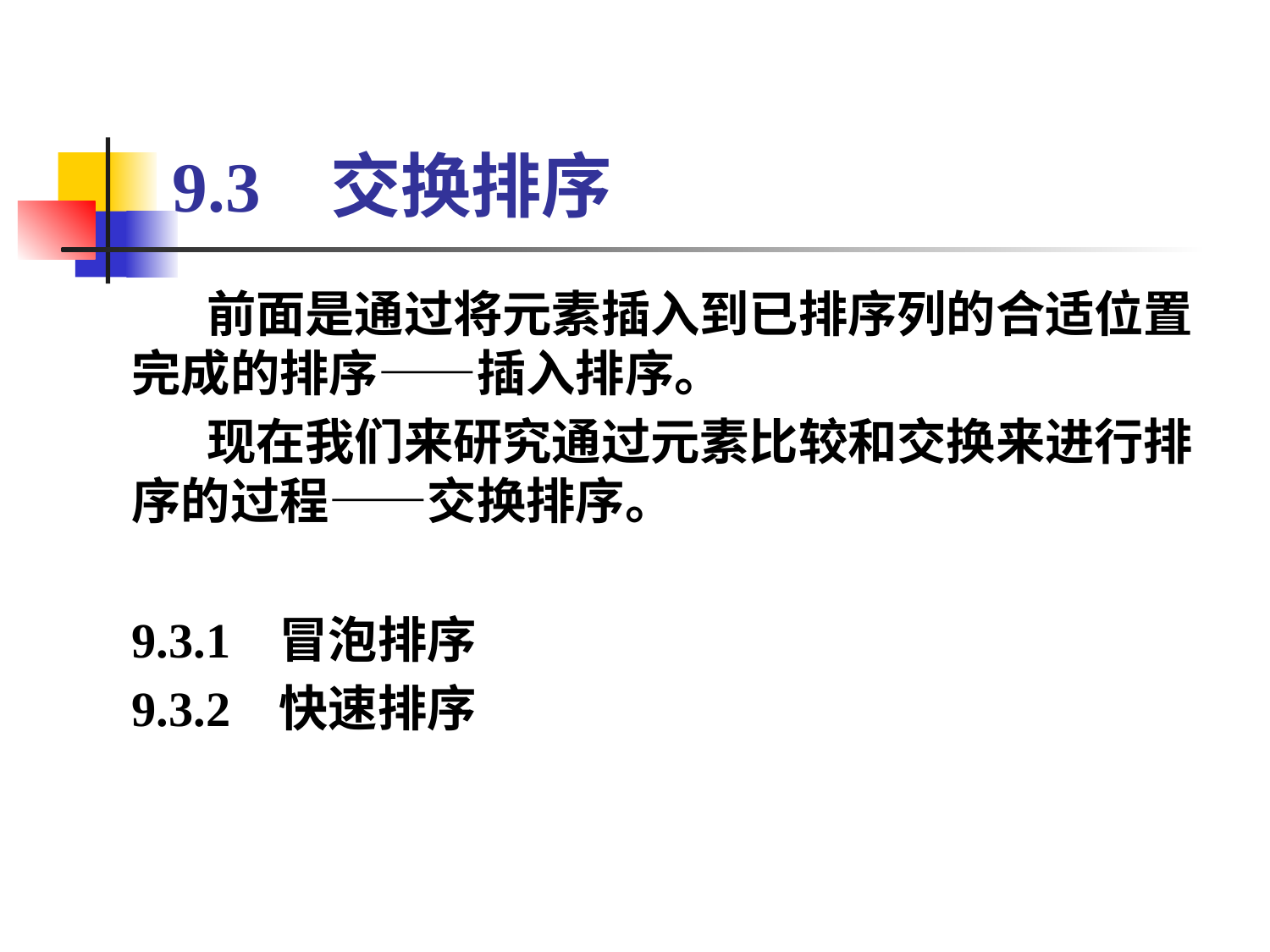

# 9.3   交换排序
前面是通过将元素插入到已排序列的合适位置完成的排序——插入排序。
现在我们来研究通过元素比较和交换来进行排序的过程——交换排序。

9.3.1   冒泡排序
9.3.2   快速排序
26